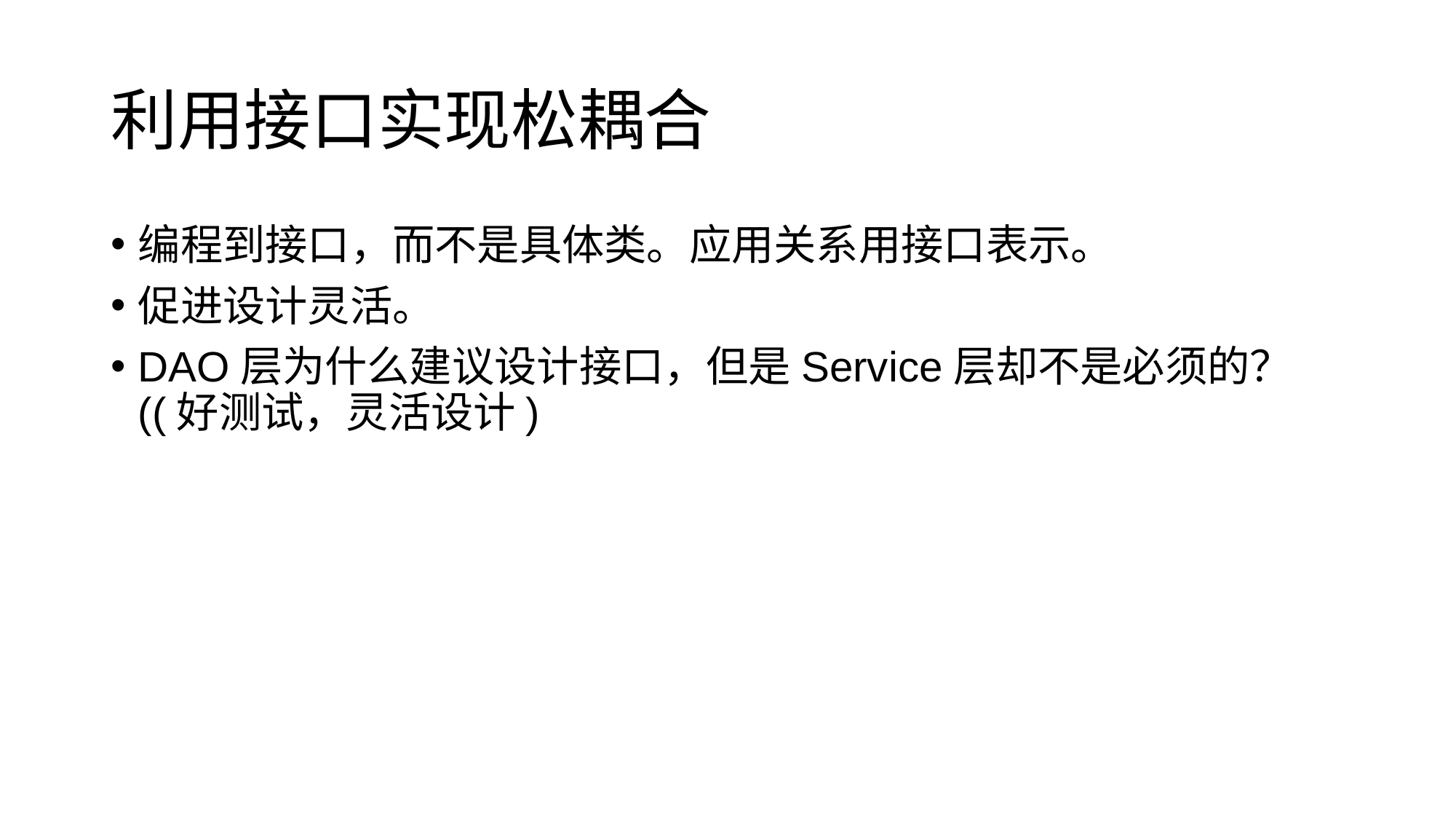

# 利用接口实现松耦合
编程到接口，而不是具体类。应用关系用接口表示。
促进设计灵活。
DAO层为什么建议设计接口，但是Service层却不是必须的？((好测试，灵活设计)